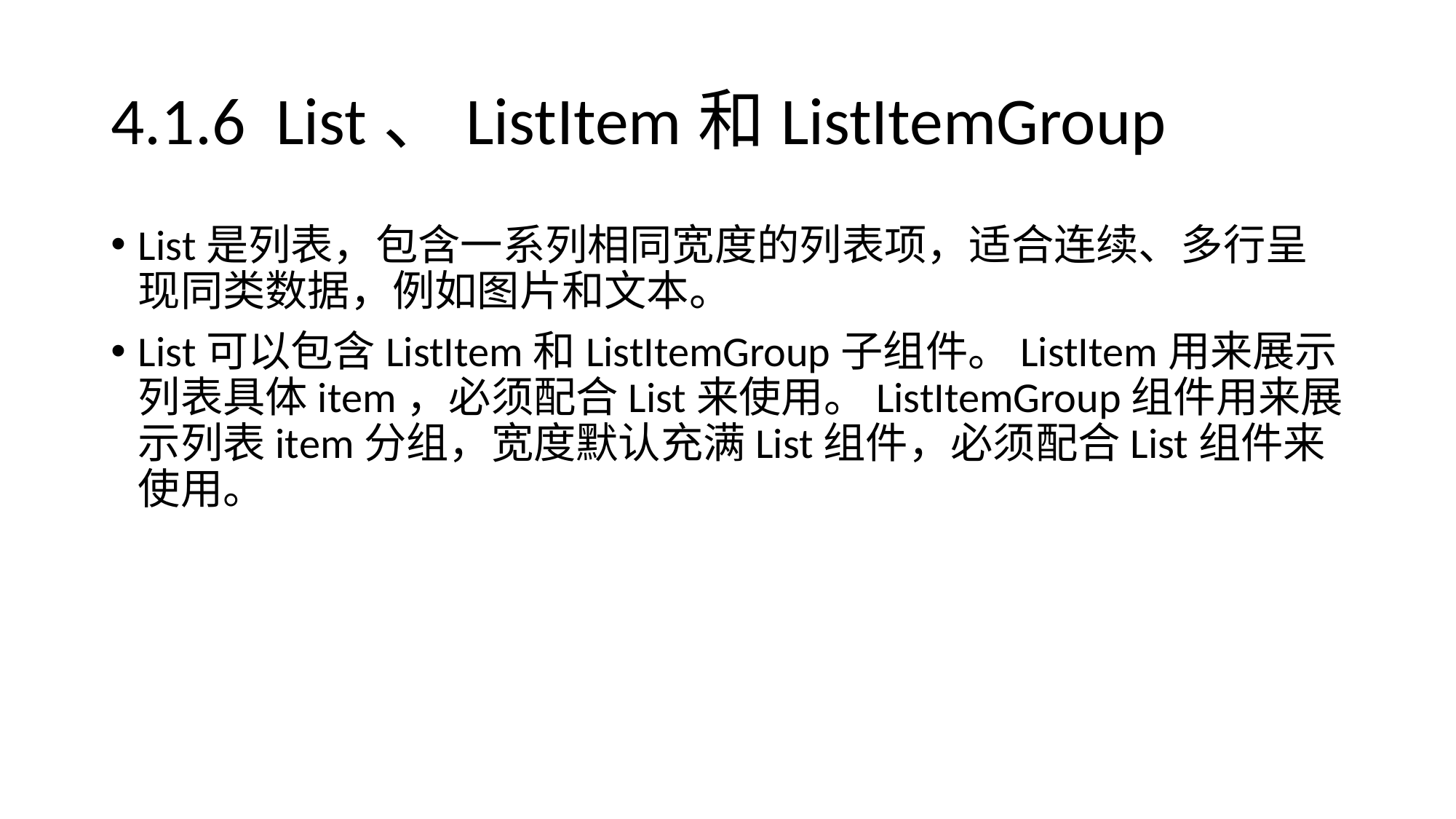

# 4.1.6  List、ListItem和ListItemGroup
List是列表，包含一系列相同宽度的列表项，适合连续、多行呈现同类数据，例如图片和文本。
List可以包含ListItem和ListItemGroup子组件。ListItem用来展示列表具体item，必须配合List来使用。ListItemGroup组件用来展示列表item分组，宽度默认充满List组件，必须配合List组件来使用。